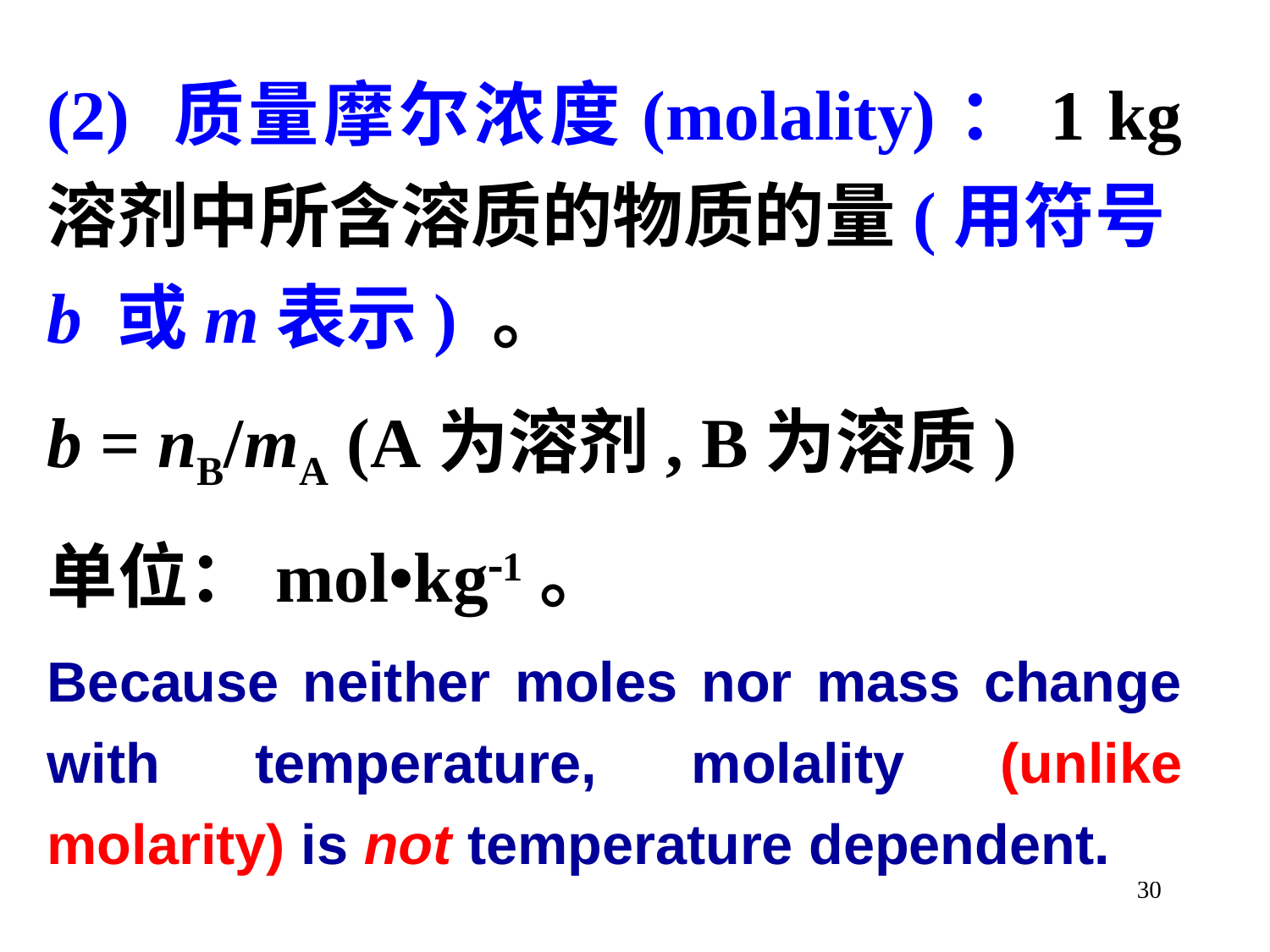

(2) 质量摩尔浓度(molality)：1 kg 溶剂中所含溶质的物质的量(用符号b 或m表示) 。
b = nB/mA  (A为溶剂, B为溶质)
单位：mol•kg−1。
Because neither moles nor mass change with temperature, molality (unlike molarity) is not temperature dependent.
30